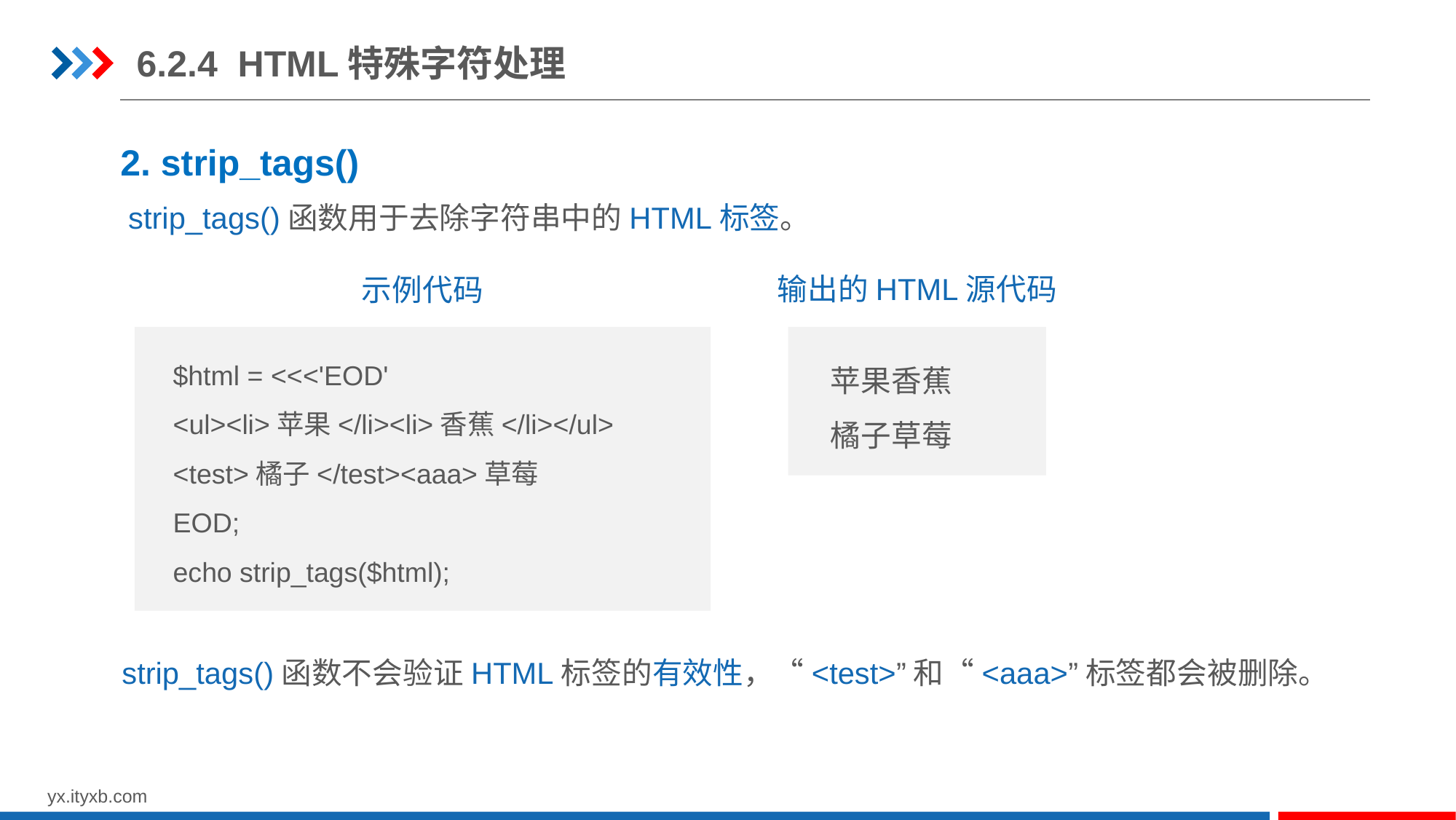

6.2.4  HTML特殊字符处理
2. strip_tags()
strip_tags()函数用于去除字符串中的HTML标签。
输出的HTML源代码
示例代码

$html = <<<'EOD'
<ul><li>苹果</li><li>香蕉</li></ul>
<test>橘子</test><aaa>草莓
EOD;
echo strip_tags($html);
苹果香蕉
橘子草莓
strip_tags()函数不会验证HTML标签的有效性，“<test>”和“<aaa>”标签都会被删除。